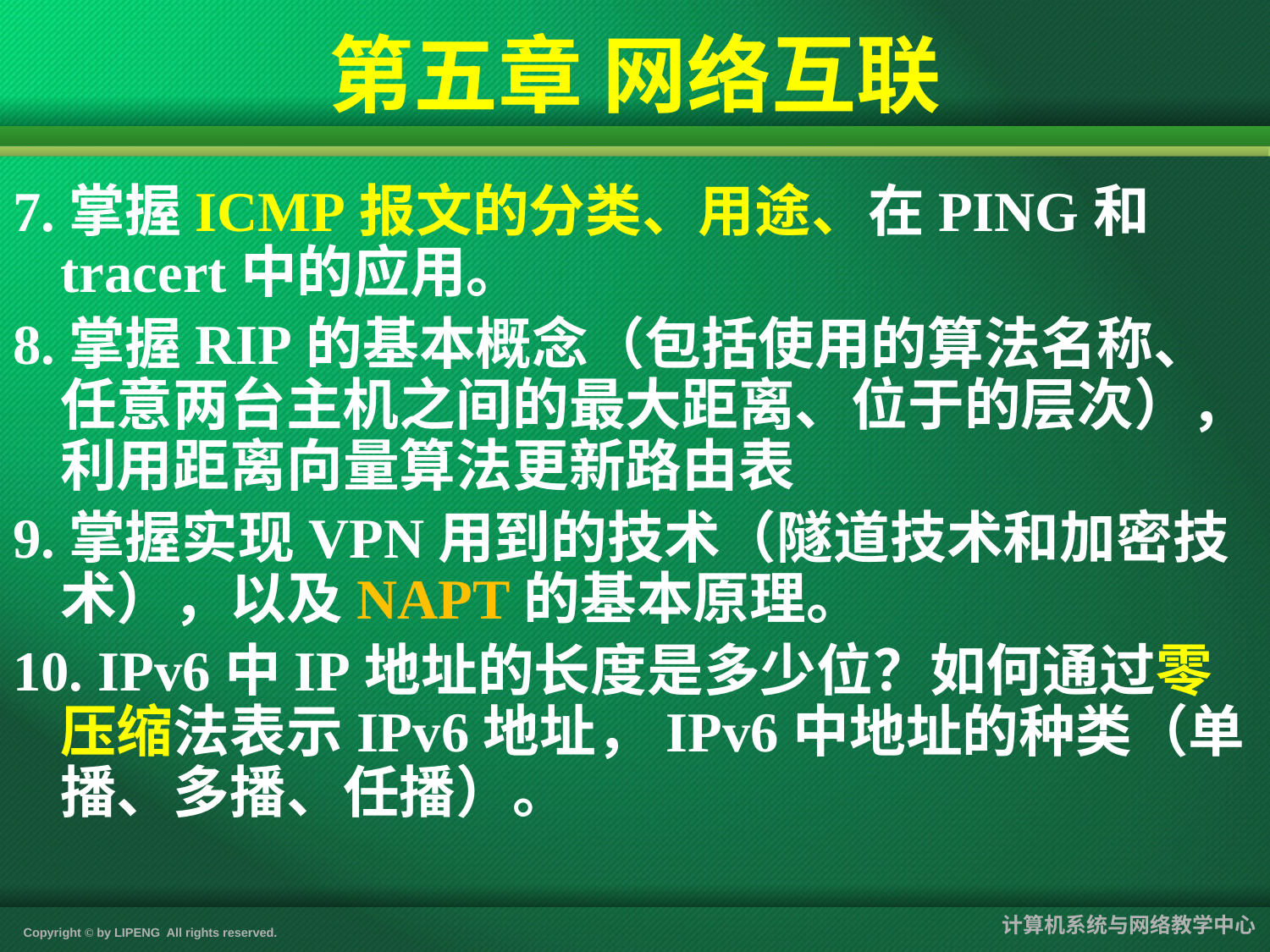

# 第五章 网络互联
7.掌握ICMP报文的分类、用途、在PING和tracert中的应用。
8.掌握RIP的基本概念（包括使用的算法名称、任意两台主机之间的最大距离、位于的层次），利用距离向量算法更新路由表
9.掌握实现VPN用到的技术（隧道技术和加密技术），以及NAPT的基本原理。
10. IPv6中IP地址的长度是多少位？如何通过零压缩法表示IPv6地址，IPv6中地址的种类（单播、多播、任播）。